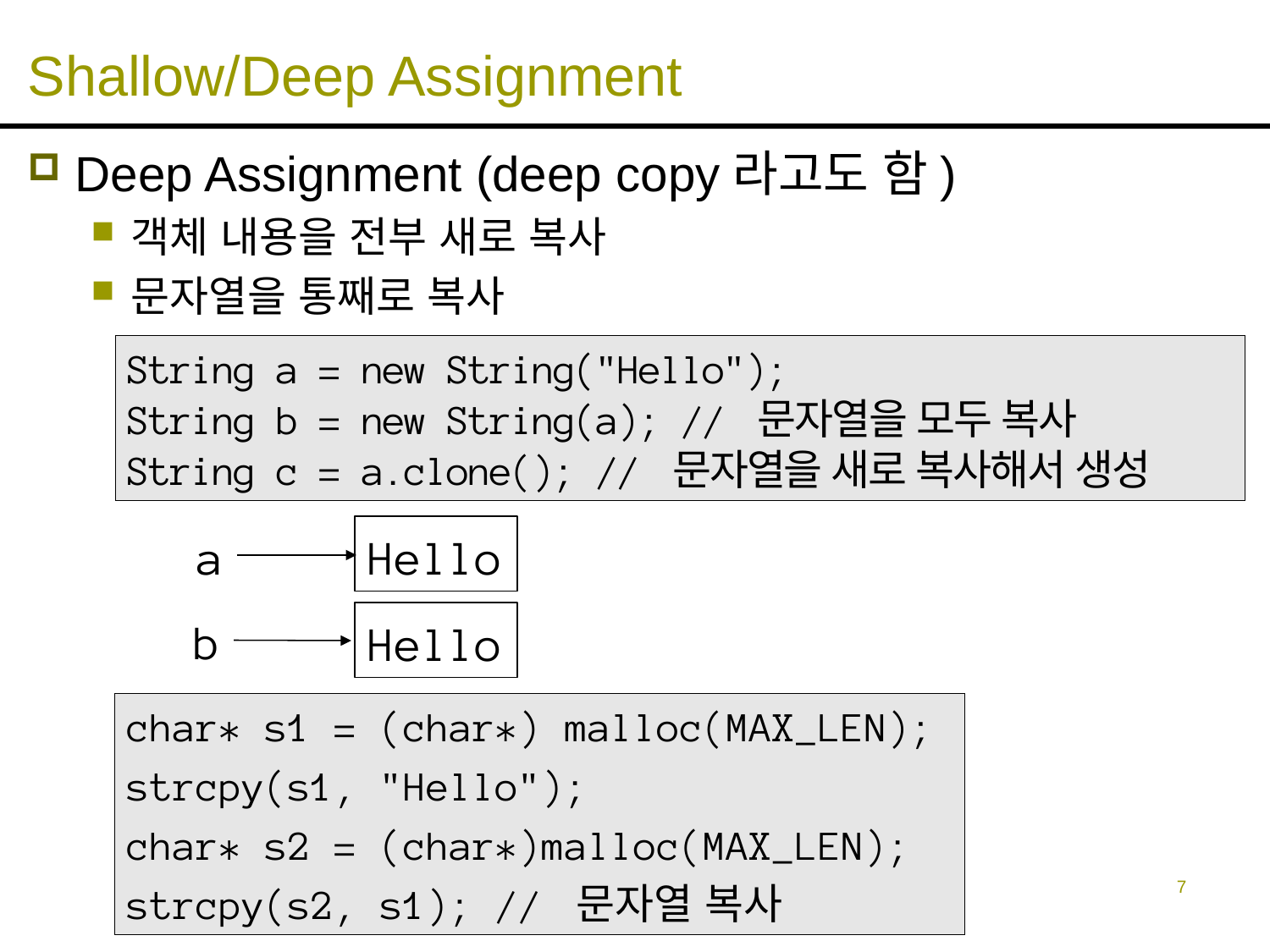

# Shallow/Deep Assignment
Deep Assignment (deep copy라고도 함)
객체 내용을 전부 새로 복사
문자열을 통째로 복사
String a = new String("Hello");
String b = new String(a); // 문자열을 모두 복사
String c = a.clone(); // 문자열을 새로 복사해서 생성

a
Hello

b
Hello
char* s1 = (char*) malloc(MAX_LEN);
strcpy(s1, "Hello");
char* s2 = (char*)malloc(MAX_LEN);
strcpy(s2, s1); // 문자열 복사
7